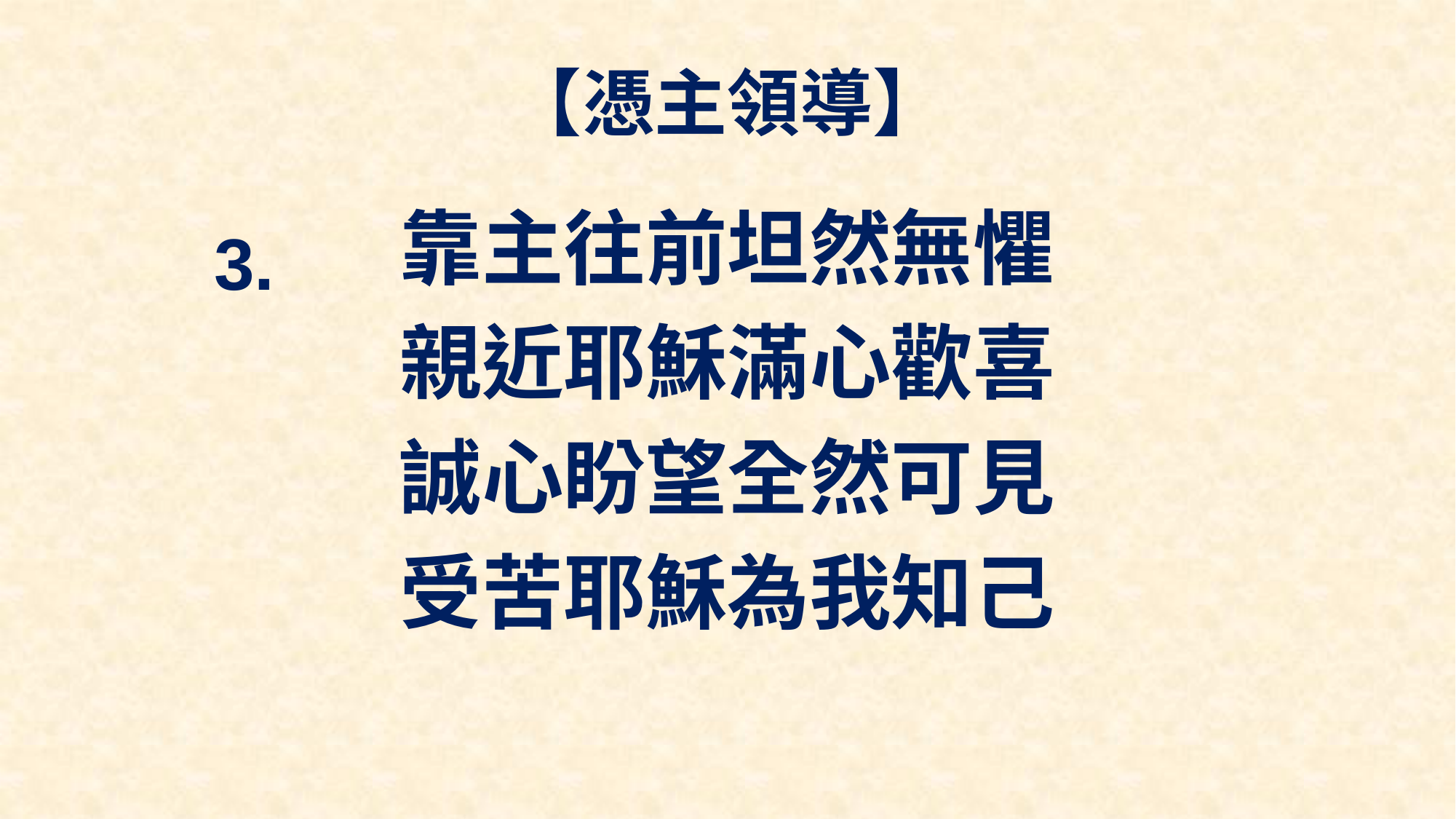

# 【憑主領導】
靠主往前坦然無懼
親近耶穌滿心歡喜
誠心盼望全然可見
受苦耶穌為我知己
3.